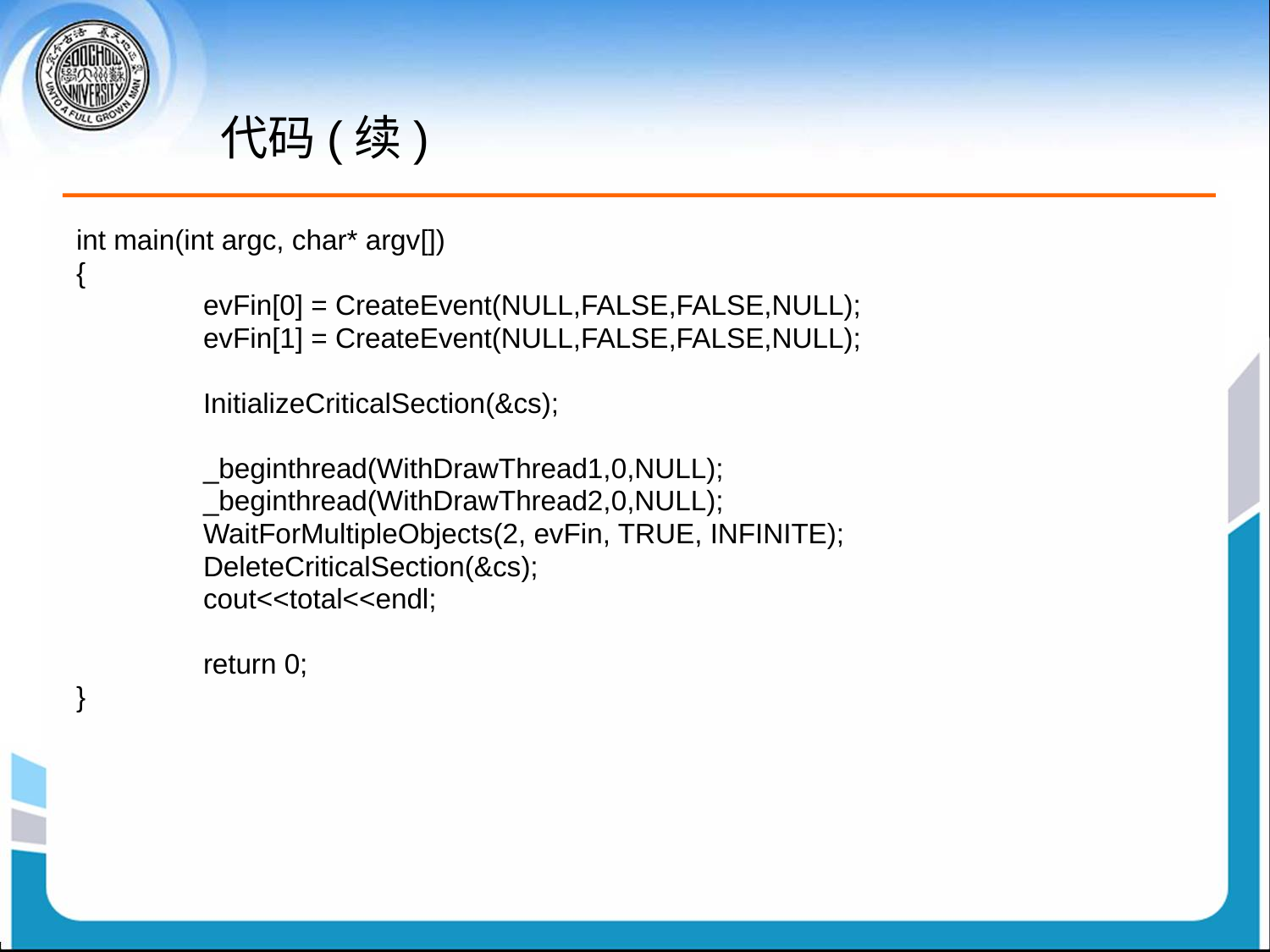

# 代码(续)
int main(int argc, char* argv[])
{
	evFin[0] = CreateEvent(NULL,FALSE,FALSE,NULL);
	evFin[1] = CreateEvent(NULL,FALSE,FALSE,NULL);

	InitializeCriticalSection(&cs);

	_beginthread(WithDrawThread1,0,NULL);
	_beginthread(WithDrawThread2,0,NULL);
	WaitForMultipleObjects(2, evFin, TRUE, INFINITE);
	DeleteCriticalSection(&cs);
	cout<<total<<endl;

	return 0;
}